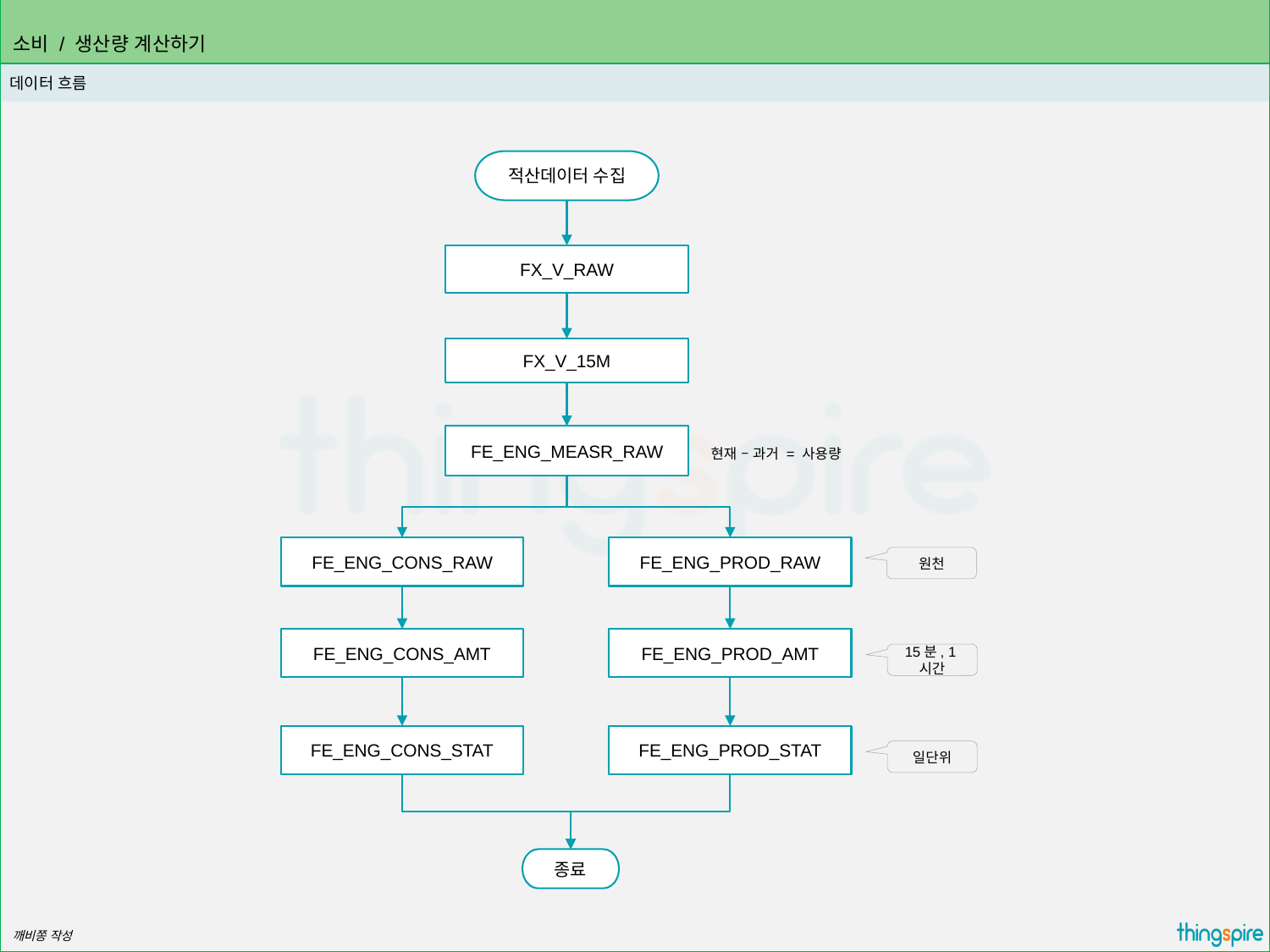

# 소비 / 생산량 계산하기
데이터 흐름
적산데이터 수집
FX_V_RAW
FX_V_15M
FE_ENG_MEASR_RAW
현재 – 과거 = 사용량
FE_ENG_CONS_RAW
FE_ENG_PROD_RAW
원천
FE_ENG_CONS_AMT
FE_ENG_PROD_AMT
15분, 1시간
FE_ENG_CONS_STAT
FE_ENG_PROD_STAT
일단위
종료